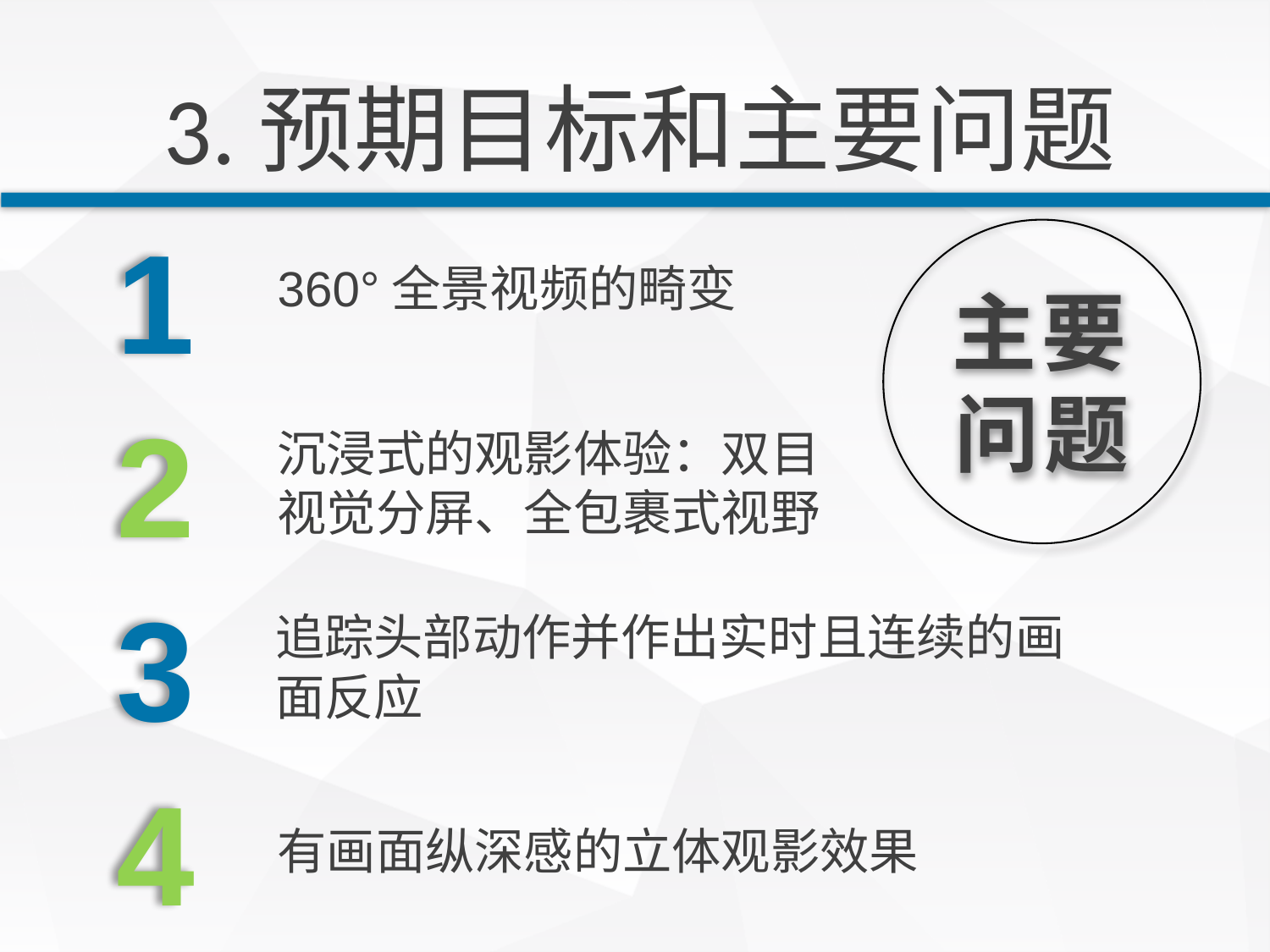

3.预期目标和主要问题

1
主要问题
360°全景视频的畸变
2
沉浸式的观影体验：双目视觉分屏、全包裹式视野
3
追踪头部动作并作出实时且连续的画面反应
4
有画面纵深感的立体观影效果